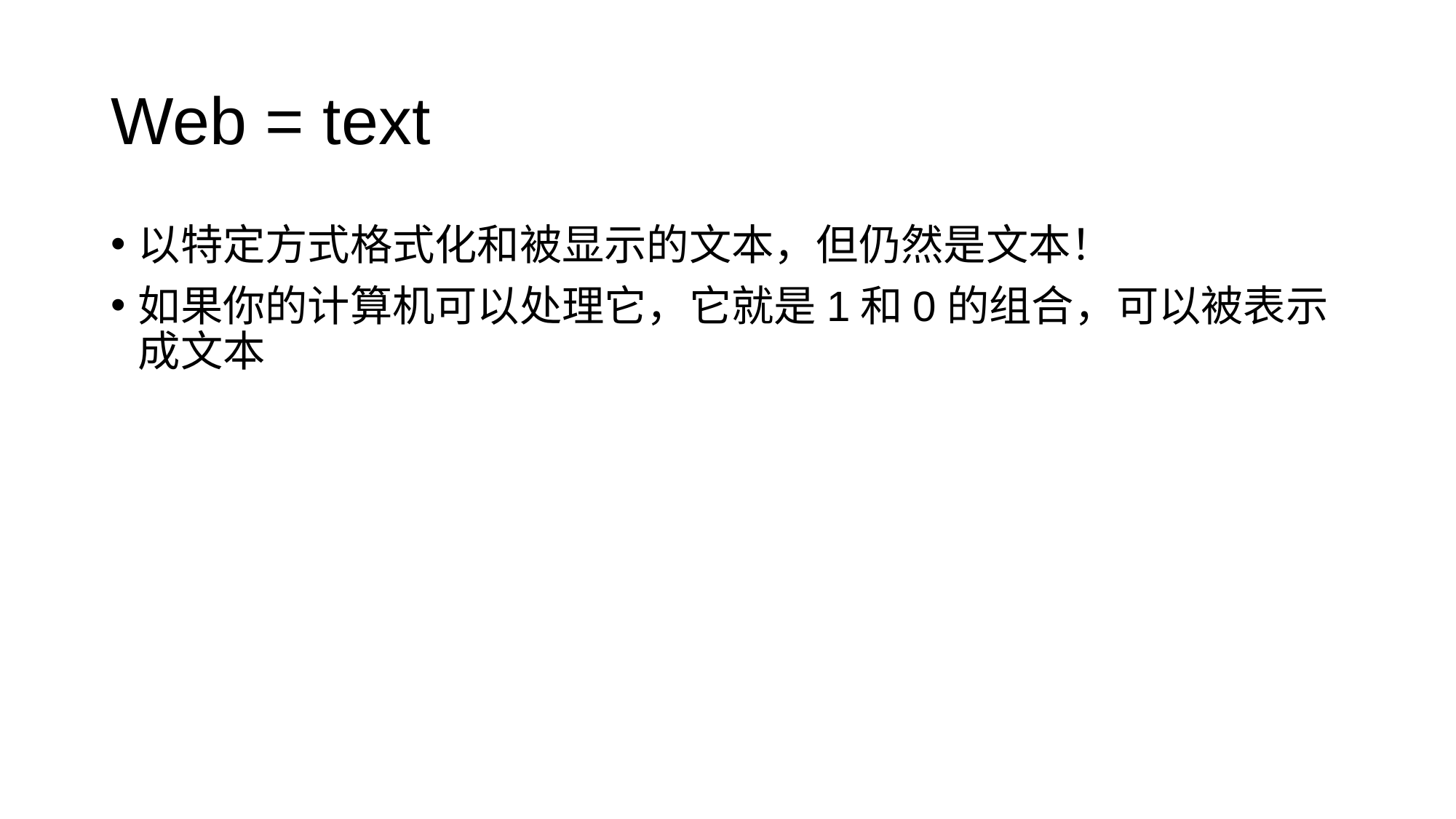

# Web = text
以特定方式格式化和被显示的文本，但仍然是文本！
如果你的计算机可以处理它，它就是1和0的组合，可以被表示成文本